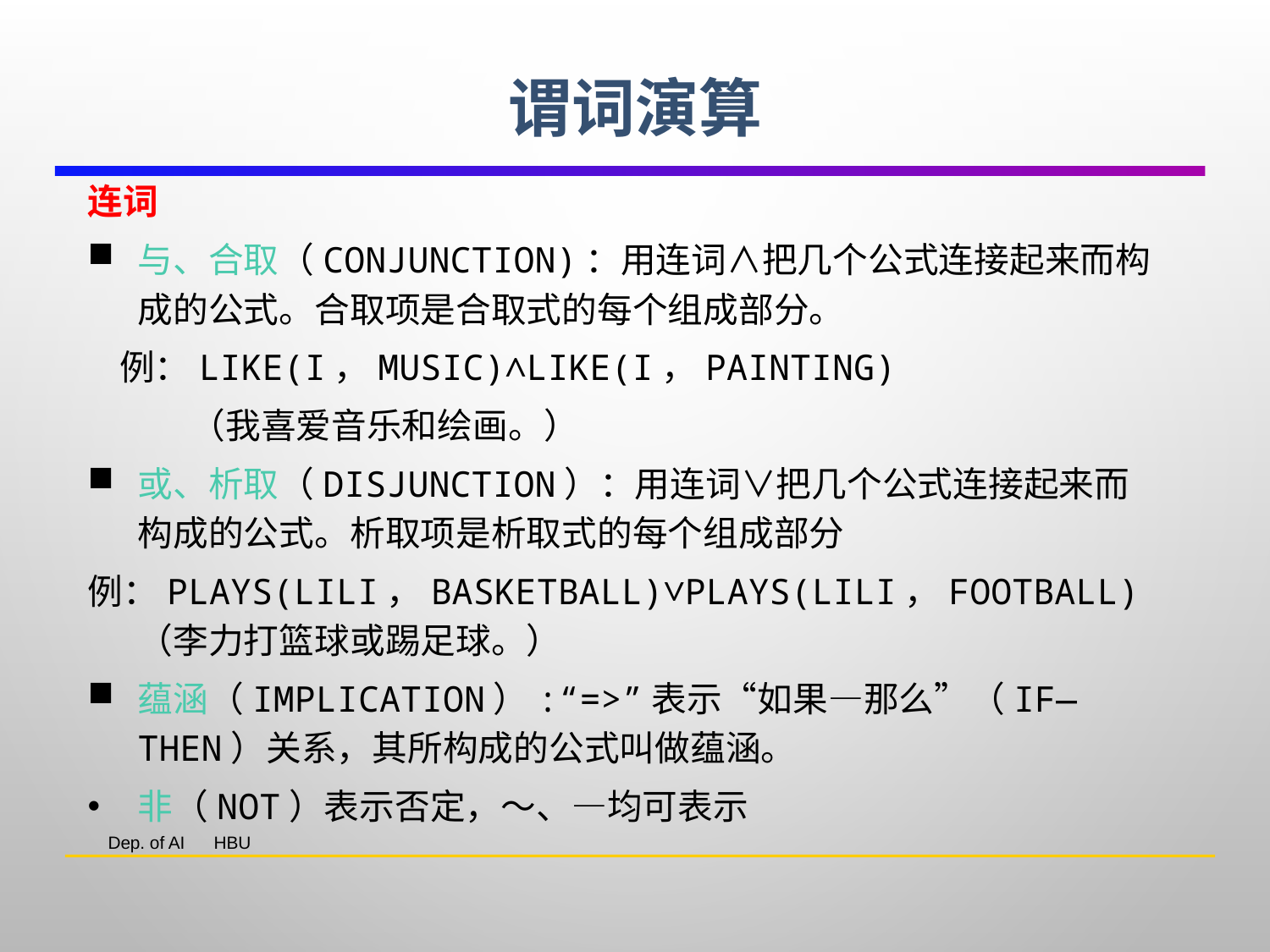

# 谓词演算
连词
与、合取（conjunction)：用连词∧把几个公式连接起来而构成的公式。合取项是合取式的每个组成部分。
   例：LIKE(I，MUSIC)∧LIKE(I，PAINTING)
            （我喜爱音乐和绘画。）
或、析取（disjunction）：用连词∨把几个公式连接起来而构成的公式。析取项是析取式的每个组成部分
例：PLAYS(LILI，BASKETBALL)∨PLAYS(LILI，FOOTBALL) （李力打篮球或踢足球。）
蕴涵（Implication）:“=>”表示“如果—那么”（IF—THEN）关系，其所构成的公式叫做蕴涵。
非（Not）表示否定，～、—均可表示
Dep. of AI      HBU

15